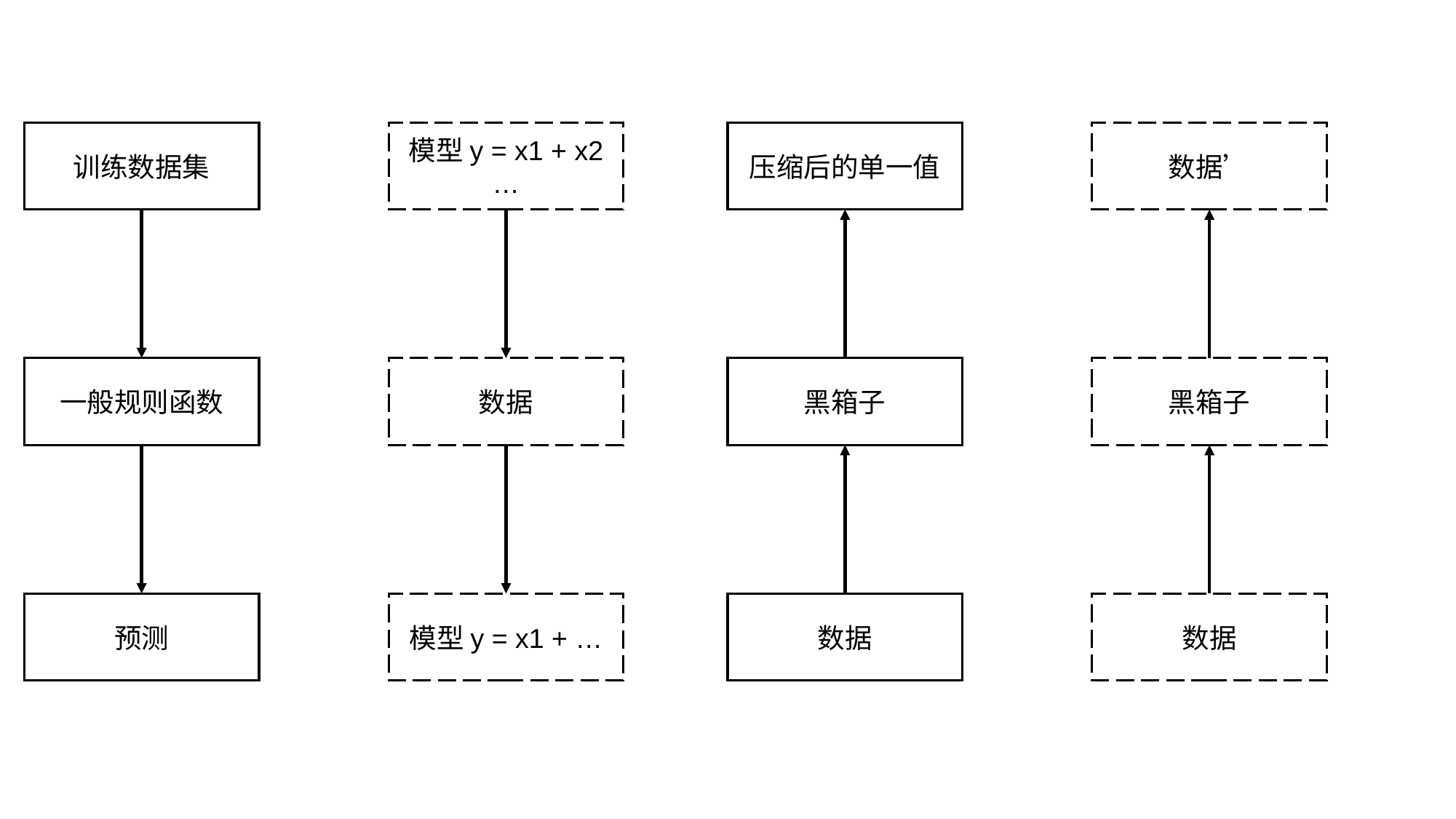

压缩后的单一值
模型y = x1 + x2 …
数据’
训练数据集
黑箱子
数据
黑箱子
一般规则函数
预测
模型y = x1 + …
数据
数据